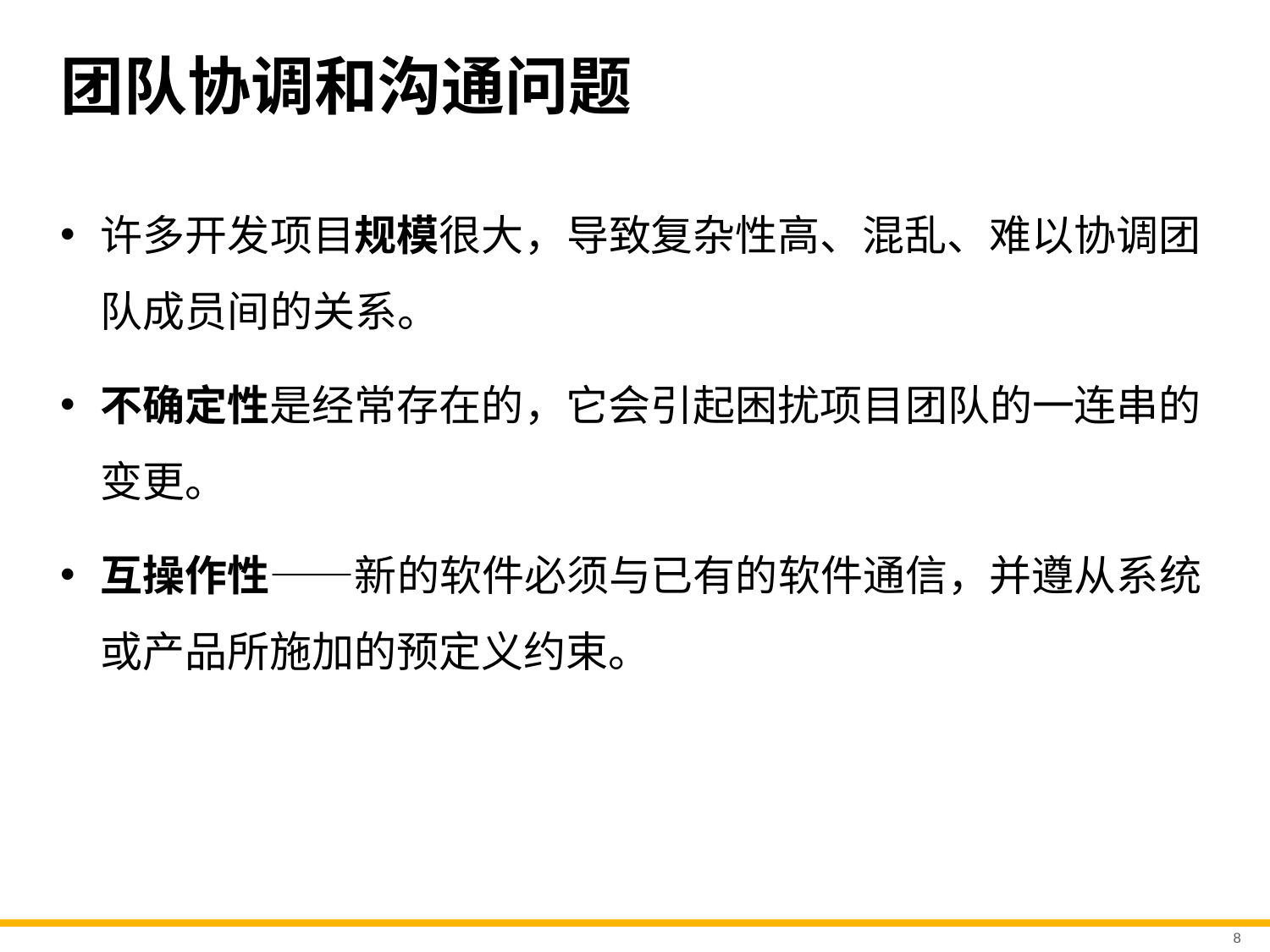

# 团队协调和沟通问题
许多开发项目规模很大，导致复杂性高、混乱、难以协调团队成员间的关系。
不确定性是经常存在的，它会引起困扰项目团队的一连串的变更。
互操作性——新的软件必须与已有的软件通信，并遵从系统或产品所施加的预定义约束。
8